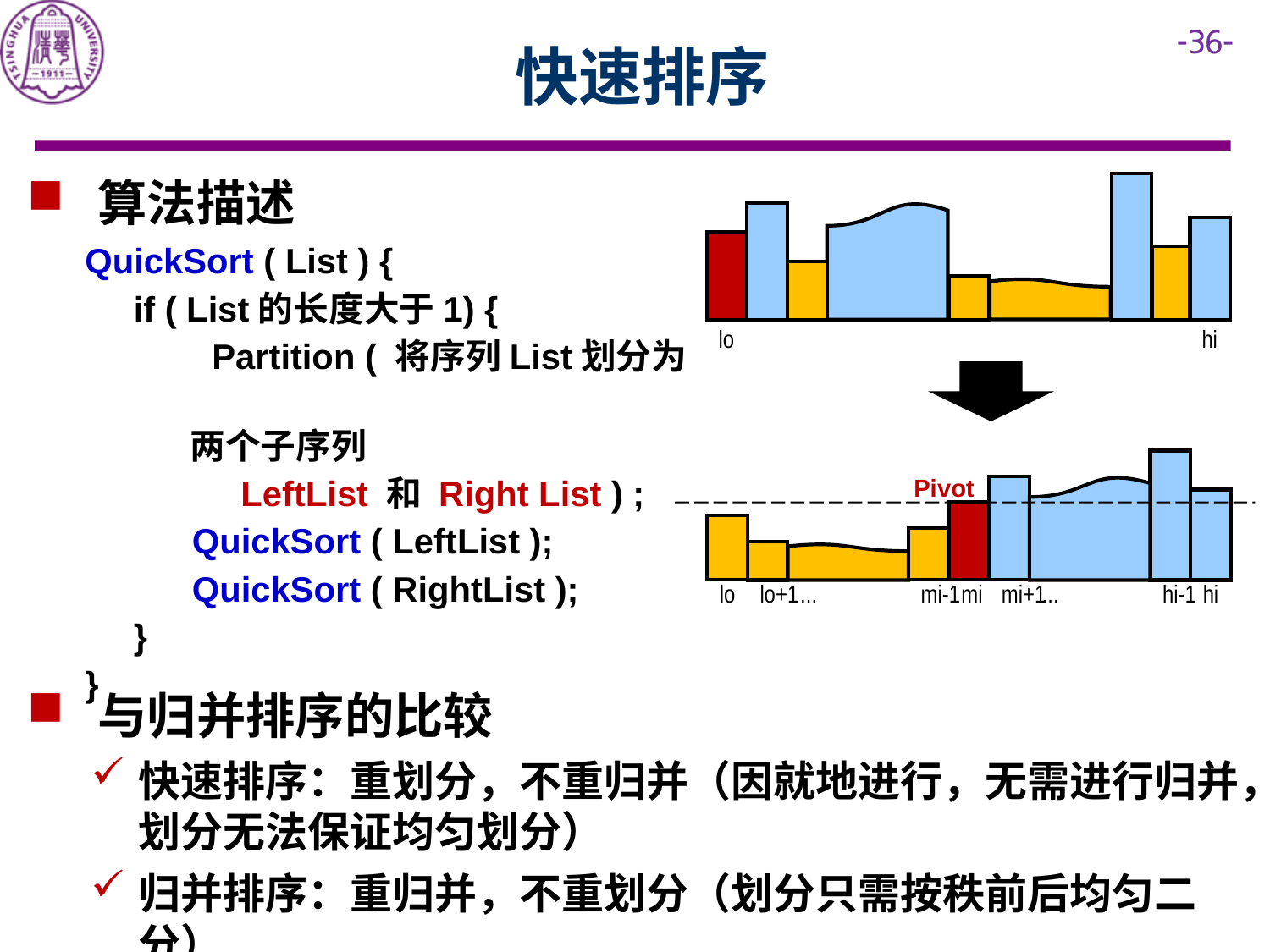

# 快速排序
 算法描述

QuickSort ( List ) {
     if ( List的长度大于1) {
	Partition ( 将序列List划分为
            两个子序列
                LeftList 和 Right List ) ;
           QuickSort ( LeftList );
           QuickSort ( RightList );
     }
}

lo
hi

Pivot

...
lo
lo+1
...
mi-1
mi
mi+1
hi-1
hi
 与归并排序的比较
快速排序：重划分，不重归并（因就地进行，无需进行归并，划分无法保证均匀划分）
归并排序：重归并，不重划分（划分只需按秩前后均匀二分）